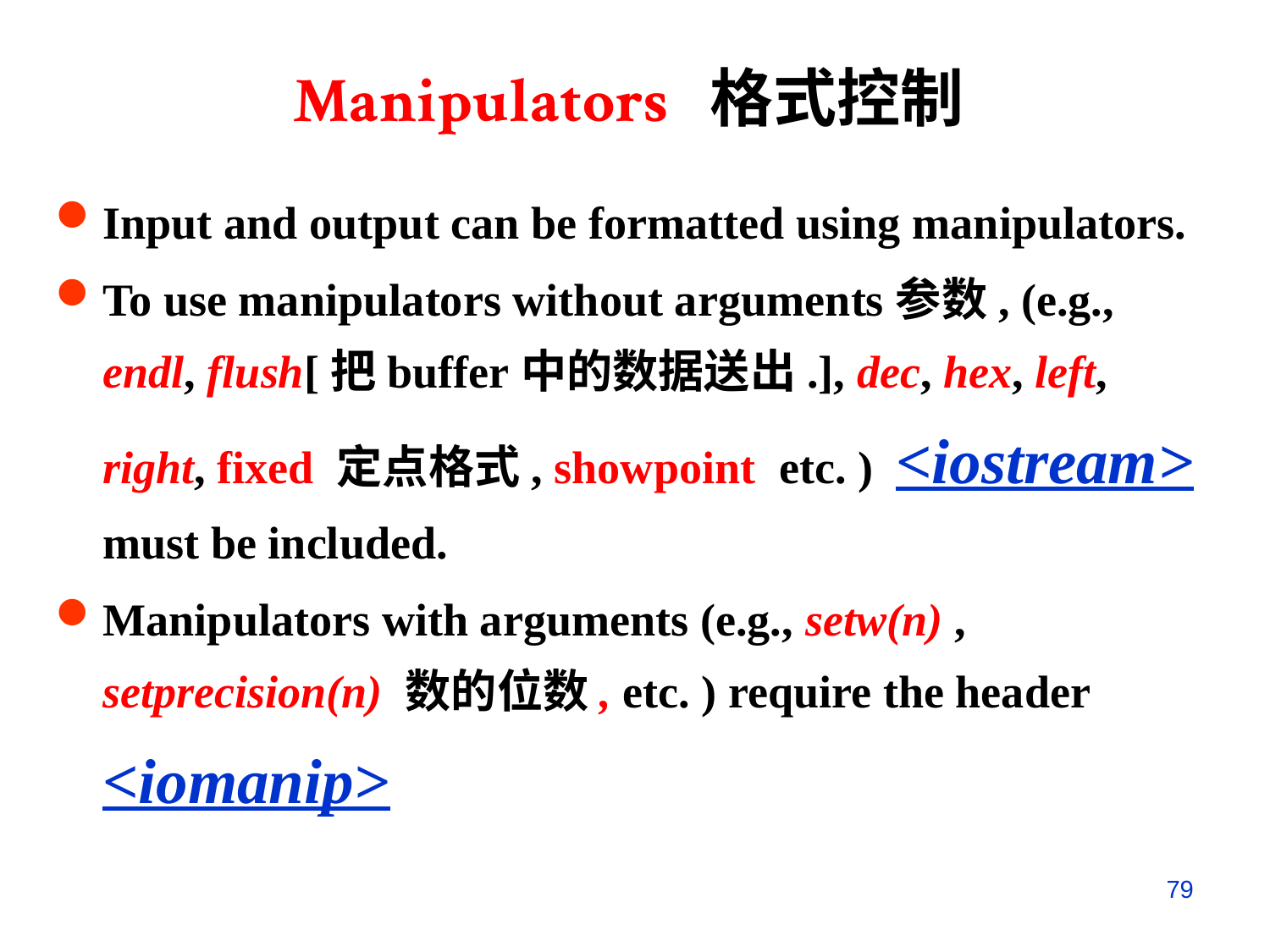

Manipulators  格式控制
Input and output can be formatted using manipulators.
To use manipulators without arguments参数, (e.g., endl, flush[把buffer中的数据送出.], dec, hex, left, right, fixed 定点格式, showpoint  etc. )  <iostream> must be included.
Manipulators with arguments (e.g., setw(n) , setprecision(n) 数的位数, etc. ) require the header <iomanip>
79